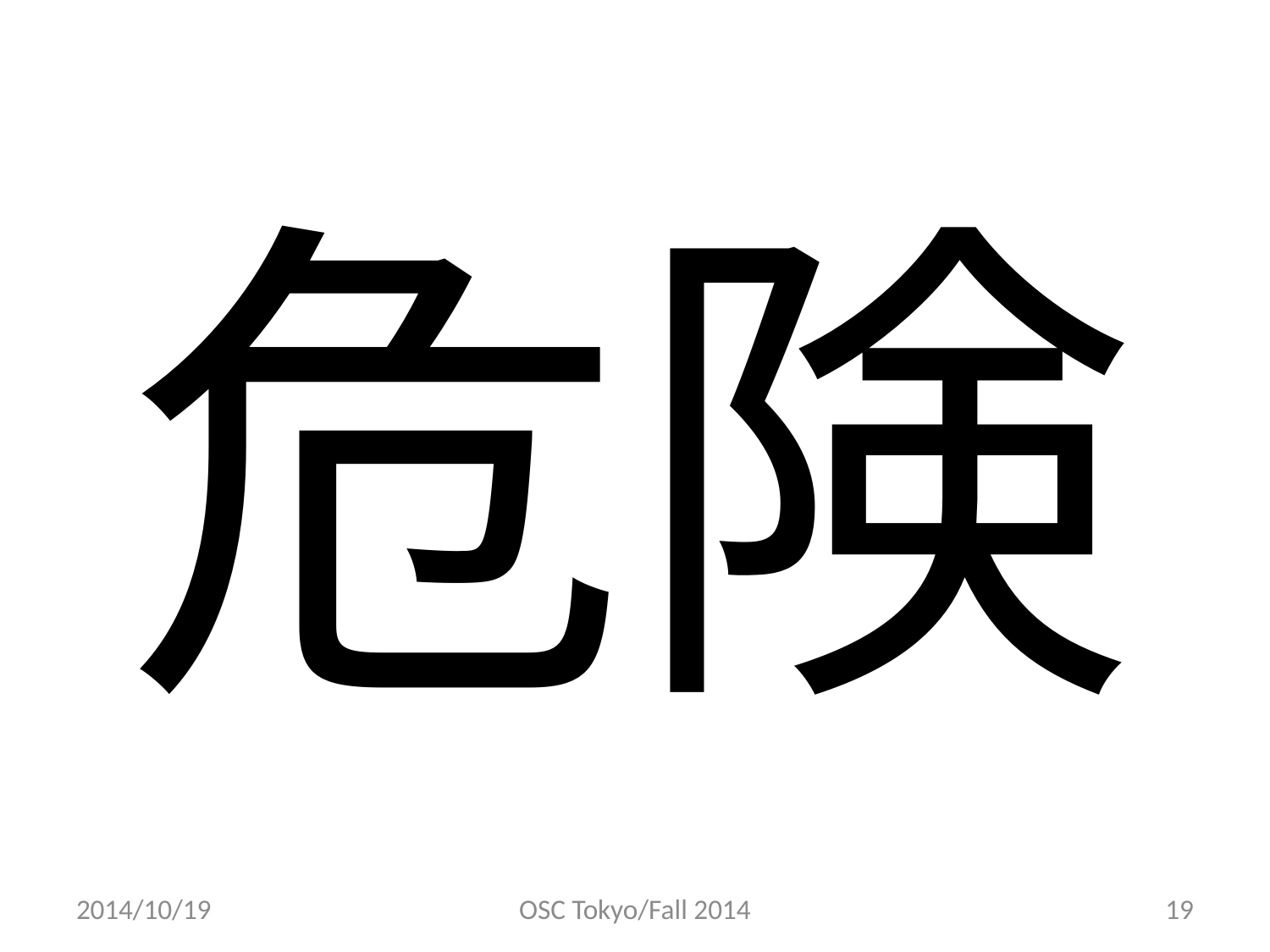

# 危険
2014/10/19
OSC Tokyo/Fall 2014
19